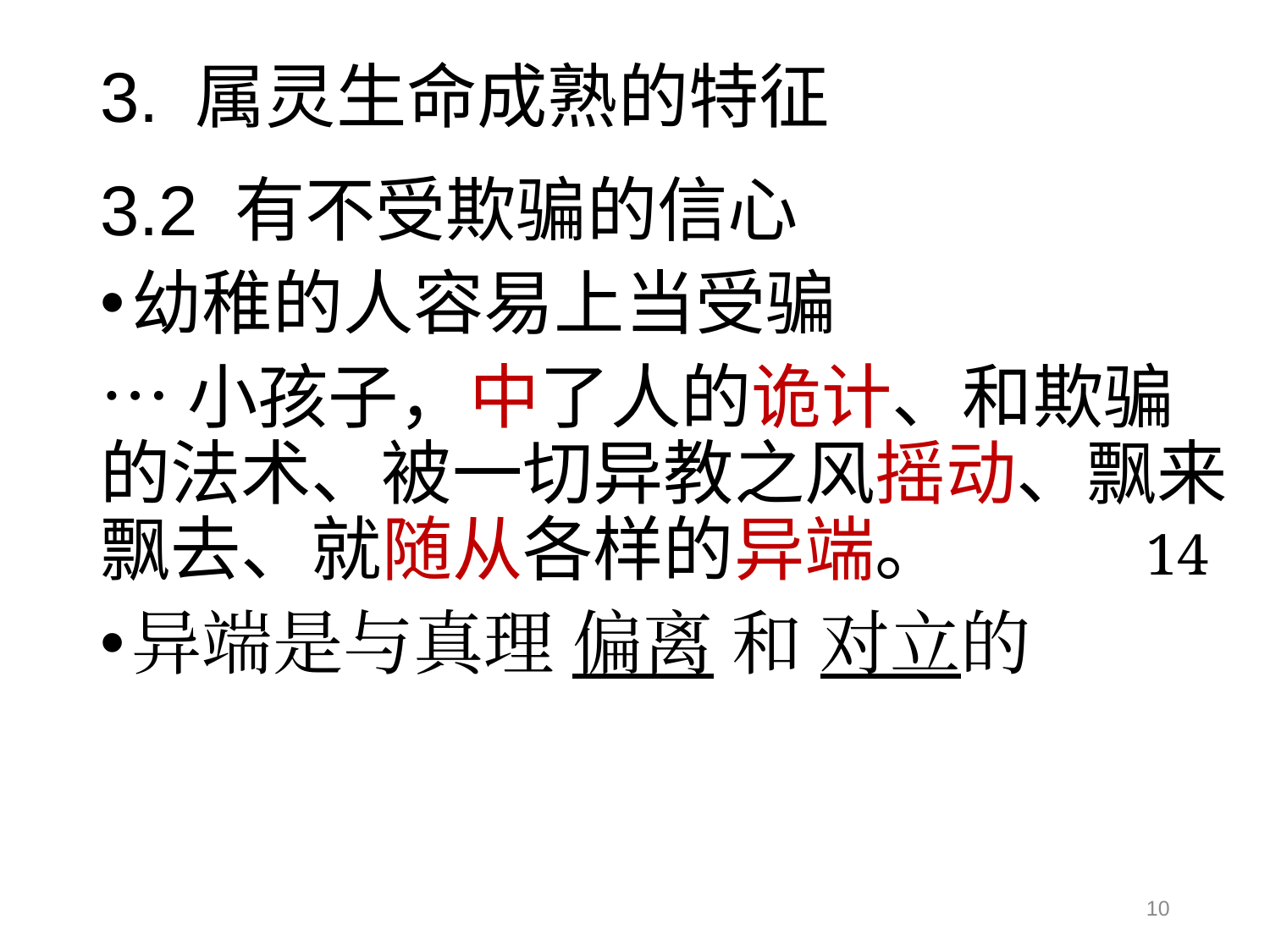

# 3. 属灵生命成熟的特征
3.2 有不受欺骗的信心
幼稚的人容易上当受骗
…小孩子，中了人的诡计、和欺骗的法术、被一切异教之风摇动、飘来飘去、就随从各样的异端。           14
异端是与真理 偏离 和 对立的

10